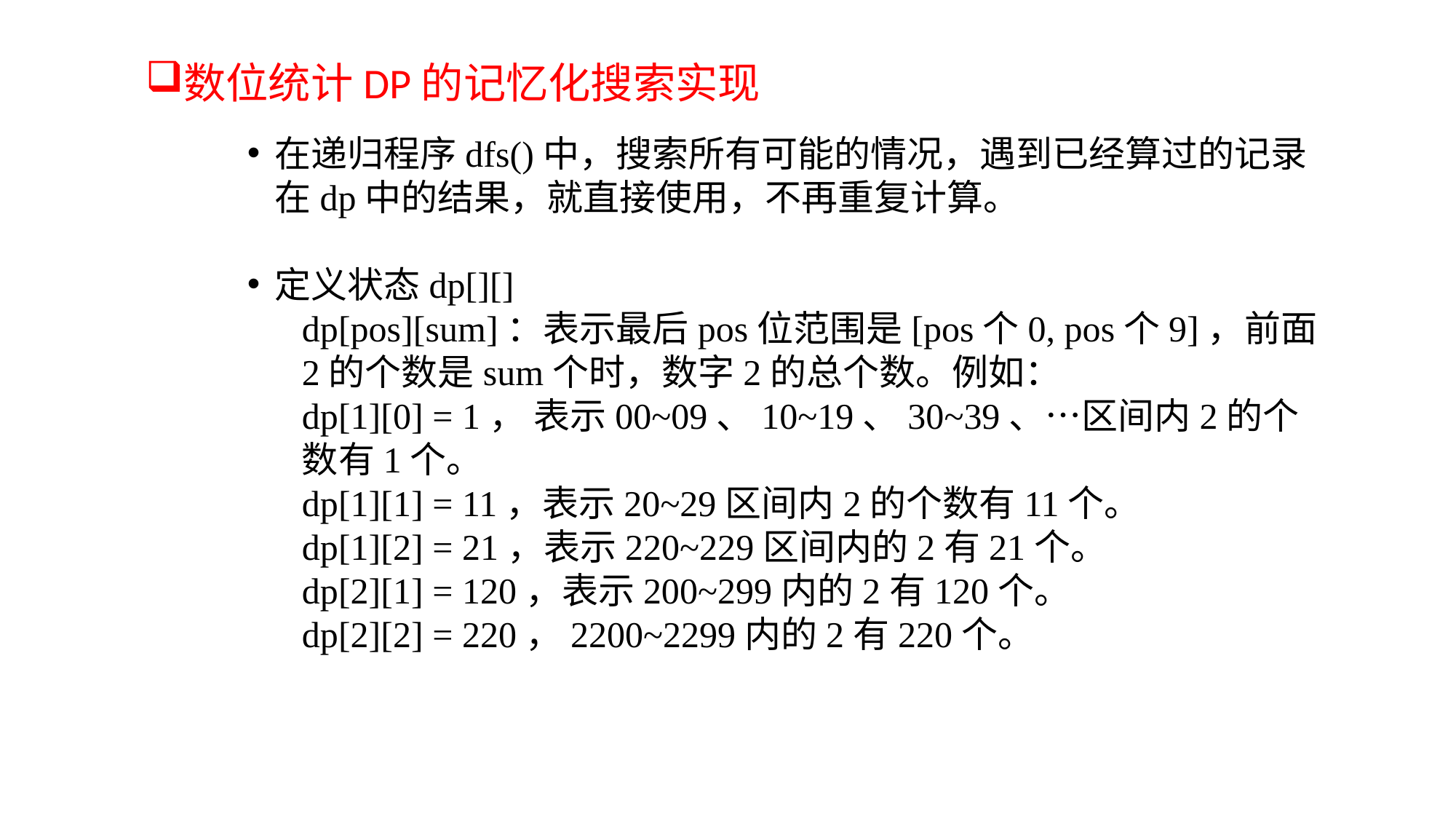

# 数位统计DP的记忆化搜索实现
在递归程序dfs()中，搜索所有可能的情况，遇到已经算过的记录在dp中的结果，就直接使用，不再重复计算。

定义状态dp[][]
dp[pos][sum]：表示最后pos位范围是[pos个0, pos个9]，前面2的个数是sum个时，数字2的总个数。例如：
dp[1][0] = 1， 表示00~09、10~19、30~39、…区间内2的个数有1个。
dp[1][1] = 11，表示20~29区间内2的个数有11个。
dp[1][2] = 21，表示220~229区间内的2有21个。
dp[2][1] = 120，表示200~299内的2有120个。
dp[2][2] = 220，2200~2299内的2有220个。